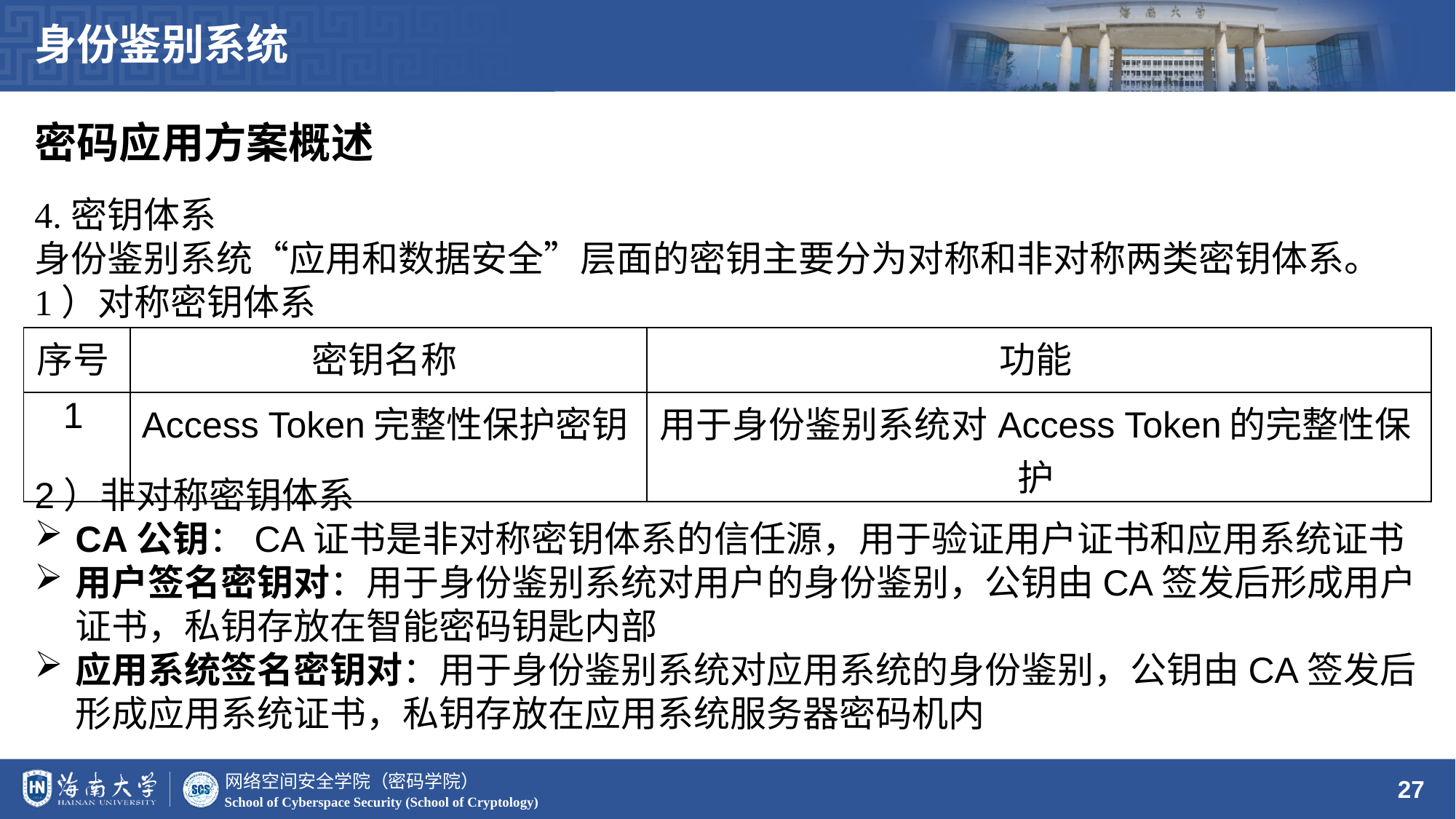

身份鉴别系统

密码应用方案概述
4.密钥体系
身份鉴别系统“应用和数据安全”层面的密钥主要分为对称和非对称两类密钥体系。
1）对称密钥体系

| 序号 | 密钥名称 | 功能 |
| --- | --- | --- |
| 1 | Access Token完整性保护密钥 | 用于身份鉴别系统对Access Token的完整性保护 |
2）非对称密钥体系
CA公钥：CA证书是非对称密钥体系的信任源，用于验证用户证书和应用系统证书
用户签名密钥对：用于身份鉴别系统对用户的身份鉴别，公钥由CA签发后形成用户证书，私钥存放在智能密码钥匙内部
应用系统签名密钥对：用于身份鉴别系统对应用系统的身份鉴别，公钥由CA签发后形成应用系统证书，私钥存放在应用系统服务器密码机内
27